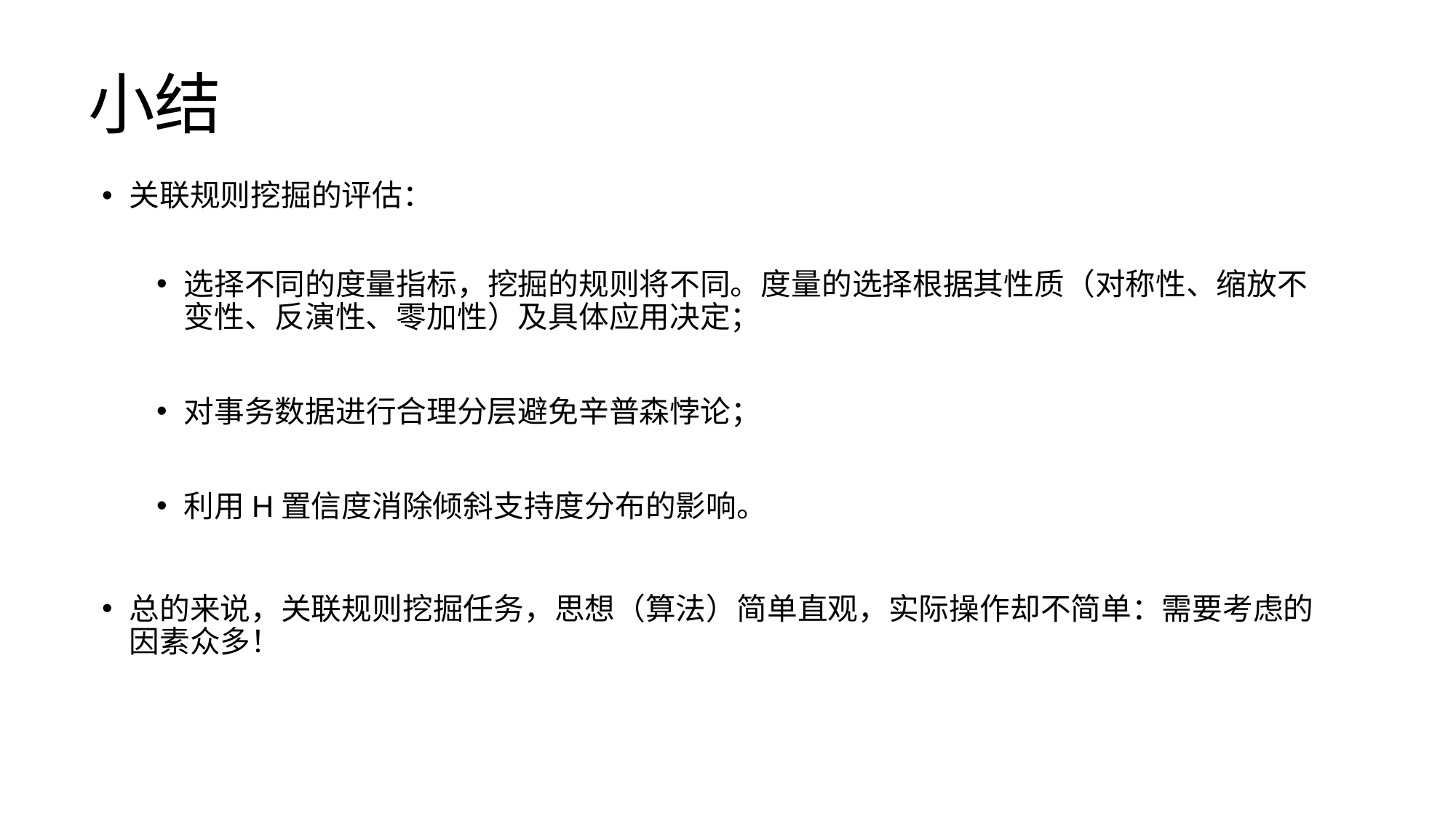

# 小结
关联规则挖掘的评估：

选择不同的度量指标，挖掘的规则将不同。度量的选择根据其性质（对称性、缩放不变性、反演性、零加性）及具体应用决定；

对事务数据进行合理分层避免辛普森悖论；

利用H置信度消除倾斜支持度分布的影响。

总的来说，关联规则挖掘任务，思想（算法）简单直观，实际操作却不简单：需要考虑的因素众多！